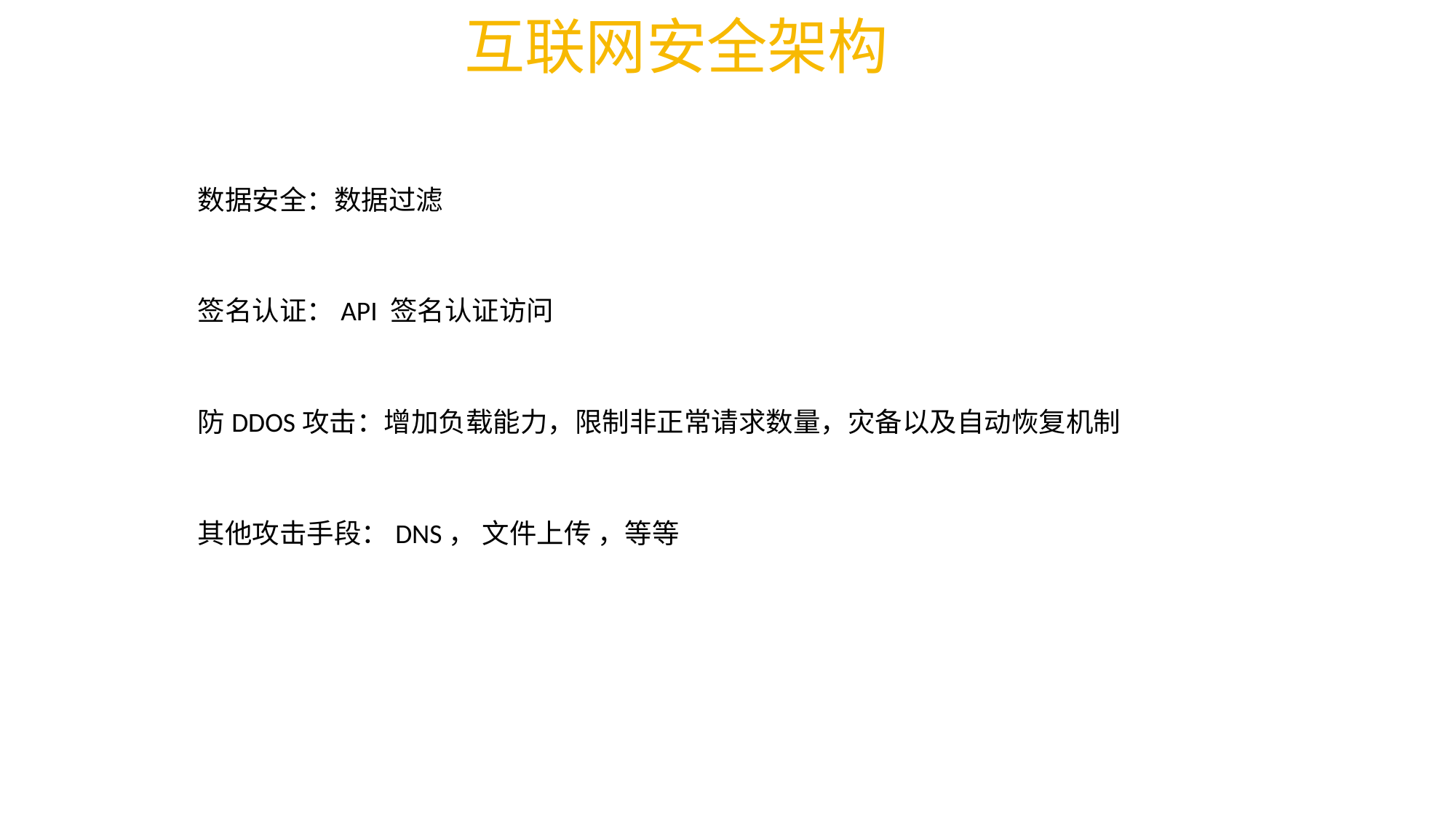

互联网安全架构
数据安全：数据过滤
签名认证：API 签名认证访问
防DDOS攻击：增加负载能力，限制非正常请求数量，灾备以及自动恢复机制
其他攻击手段：DNS， 文件上传 ，等等